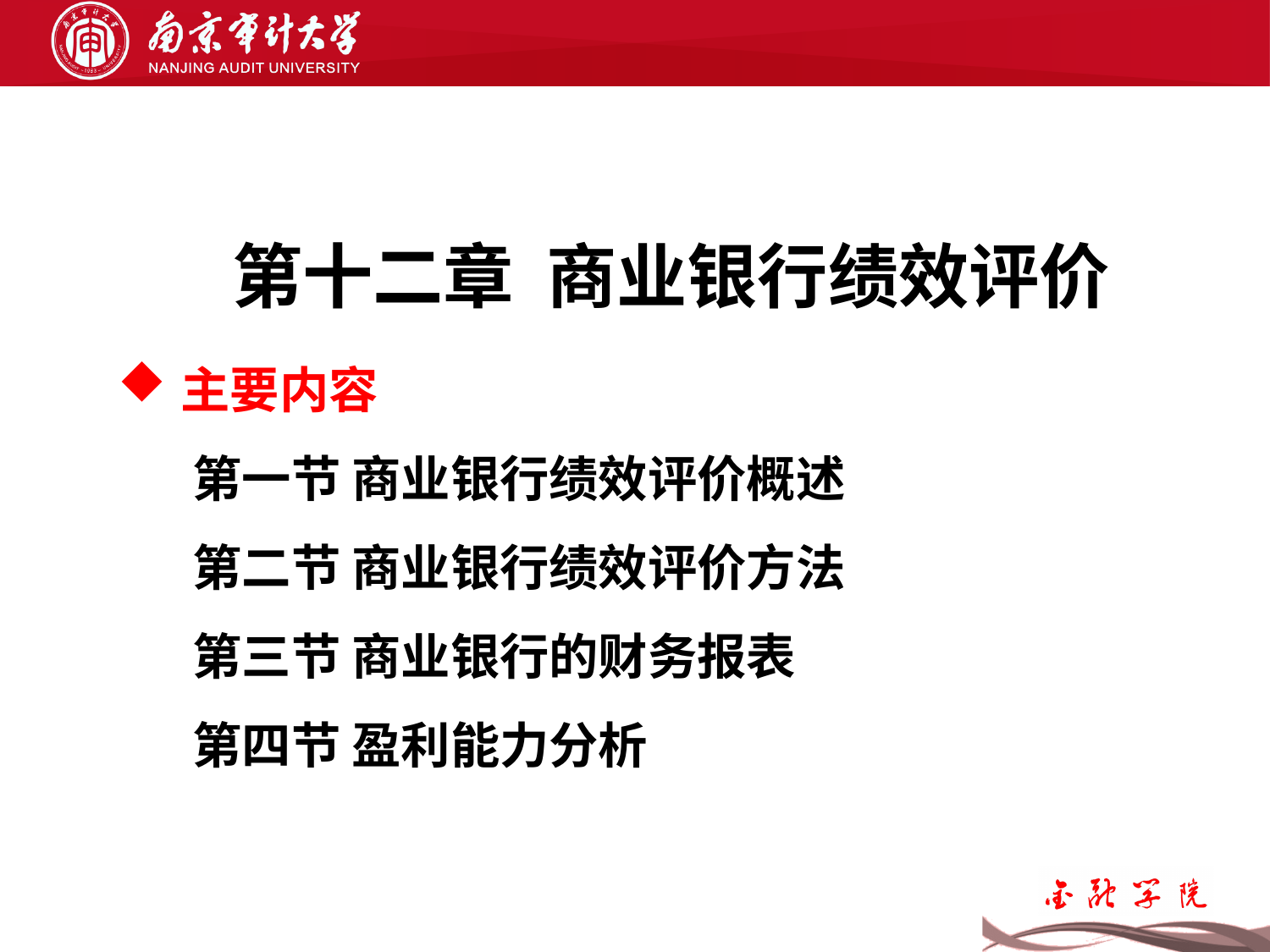

第十二章  商业银行绩效评价
主要内容
第一节 商业银行绩效评价概述
第二节 商业银行绩效评价方法
第三节 商业银行的财务报表
第四节 盈利能力分析